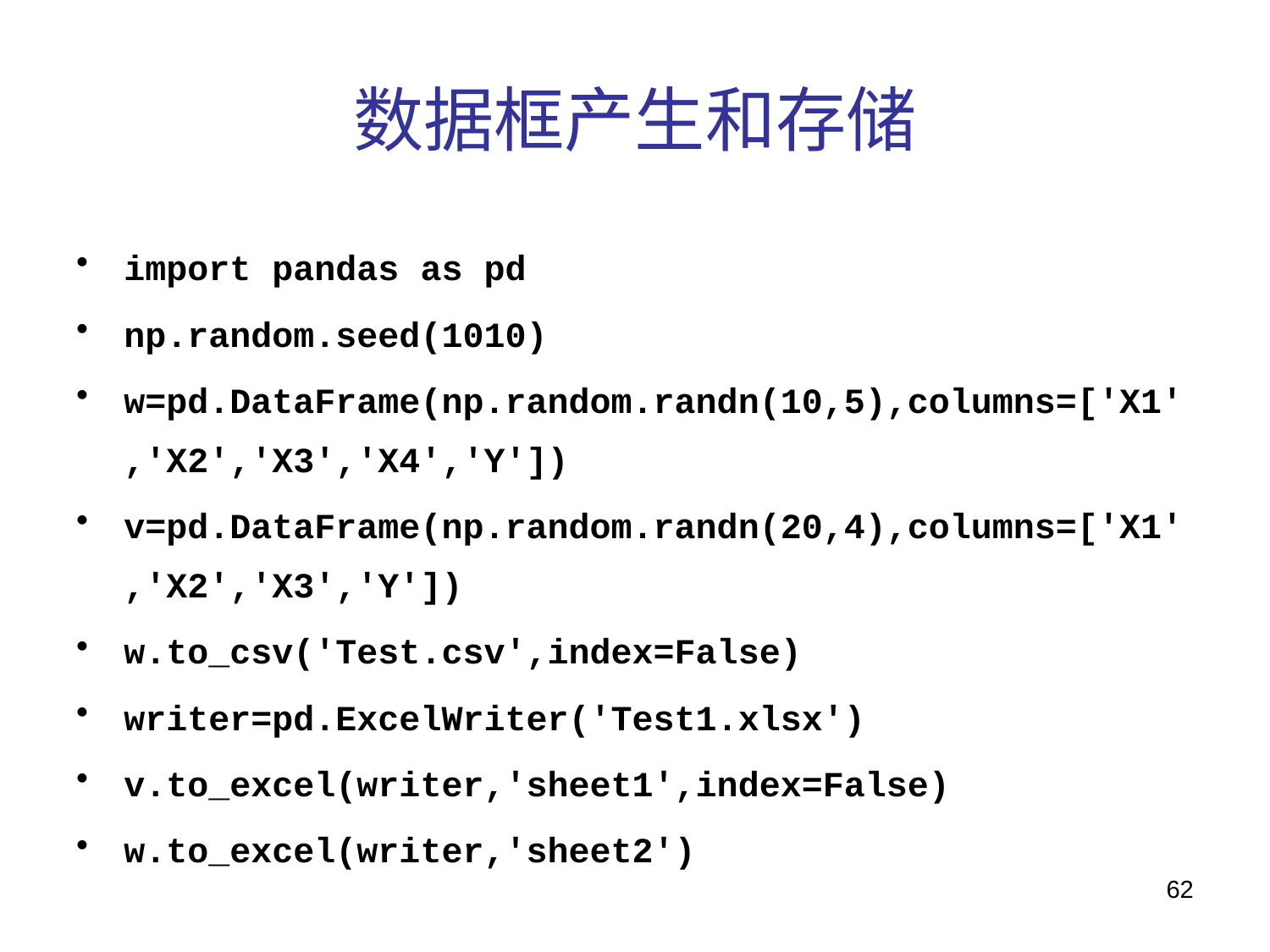

# 数据框产生和存储
import pandas as pd
np.random.seed(1010)
w=pd.DataFrame(np.random.randn(10,5),columns=['X1','X2','X3','X4','Y'])
v=pd.DataFrame(np.random.randn(20,4),columns=['X1','X2','X3','Y'])
w.to_csv('Test.csv',index=False)
writer=pd.ExcelWriter('Test1.xlsx')
v.to_excel(writer,'sheet1',index=False)
w.to_excel(writer,'sheet2')
62